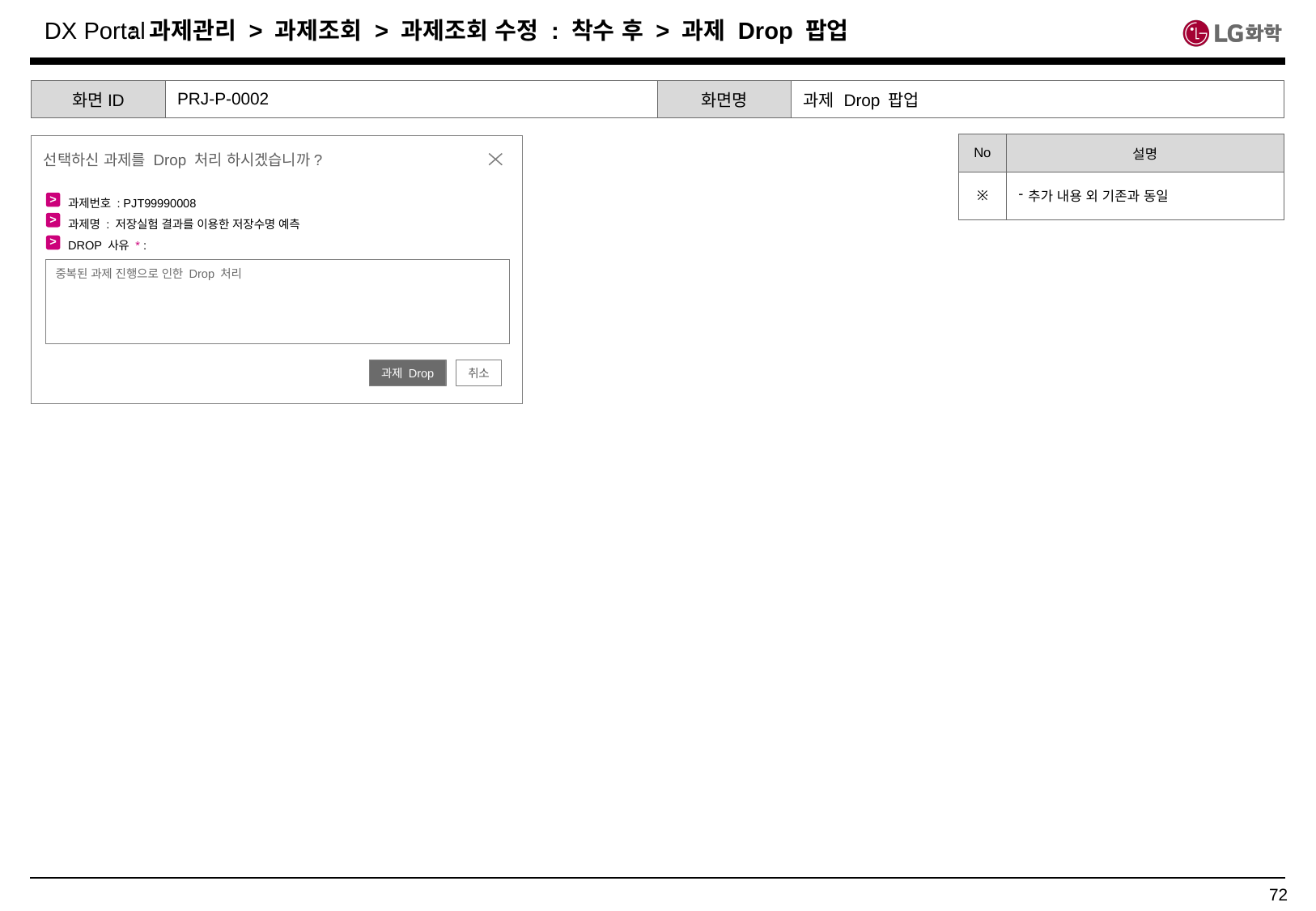

: 과제관리 > 과제조회 > 과제조회 수정 : 착수 후 > 과제 Drop 팝업
| 화면ID | PRJ-P-0002 | 화면명 | 과제 Drop 팝업 |
| --- | --- | --- | --- |
| No | 설명 |
| --- | --- |
| ※ | 추가 내용 외 기존과 동일 |

선택하신 과제를 Drop 처리 하시겠습니까?

과제번호 : PJT99990008
과제명 : 저장실험 결과를 이용한 저장수명 예측
DROP 사유 * :
>
>
>
중복된 과제 진행으로 인한 Drop 처리

과제 Drop
취소